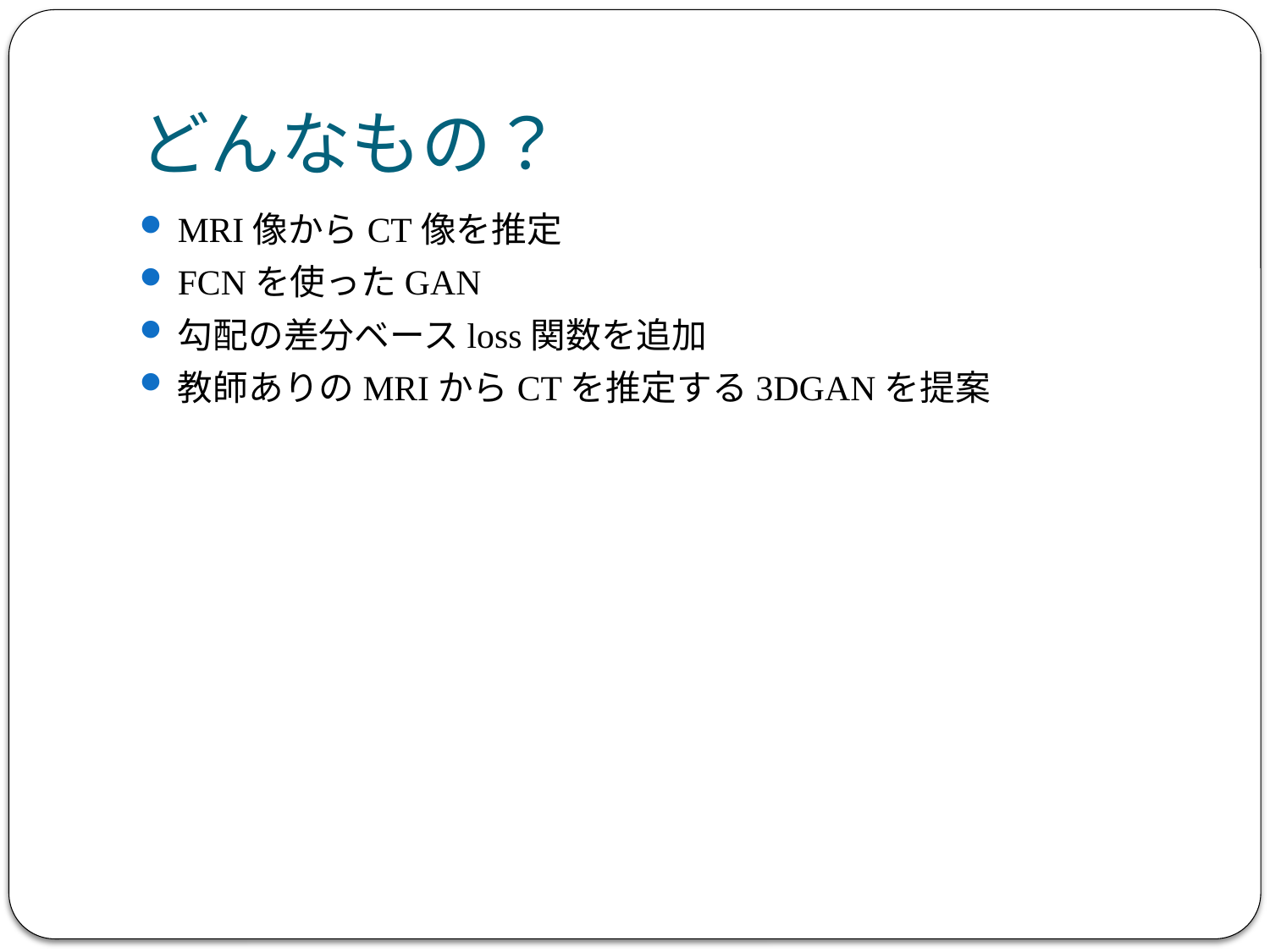

# どんなもの？
MRI像からCT像を推定
FCNを使ったGAN
勾配の差分ベースloss関数を追加
教師ありのMRIからCTを推定する3DGANを提案